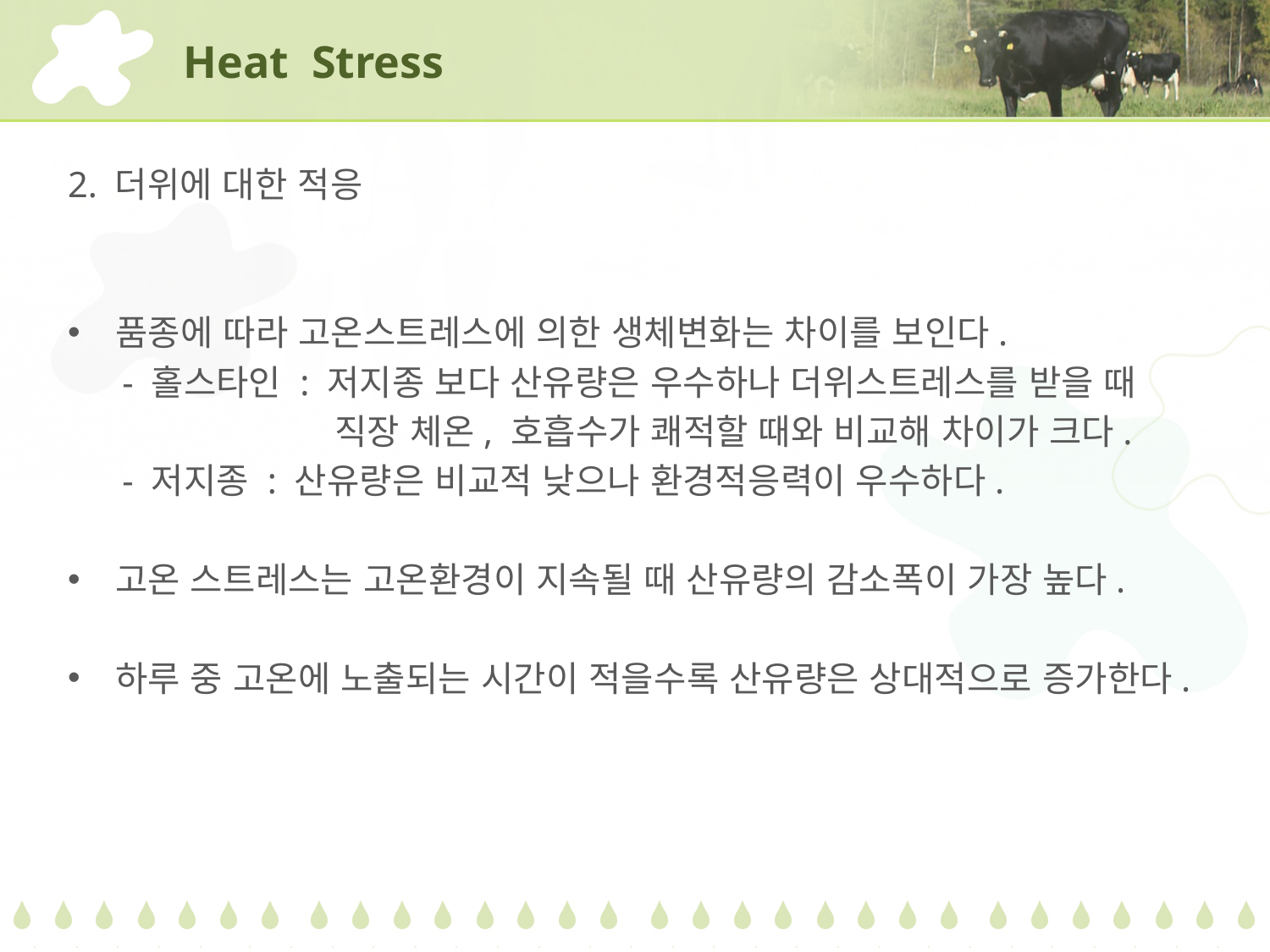

# Heat  Stress
2. 더위에 대한 적응

품종에 따라 고온스트레스에 의한 생체변화는 차이를 보인다.
      - 홀스타인 : 저지종 보다 산유량은 우수하나 더위스트레스를 받을 때
                          직장 체온, 호흡수가 쾌적할 때와 비교해 차이가 크다.
      - 저지종 : 산유량은 비교적 낮으나 환경적응력이 우수하다.

고온 스트레스는 고온환경이 지속될 때 산유량의 감소폭이 가장 높다.

하루 중 고온에 노출되는 시간이 적을수록 산유량은 상대적으로 증가한다.